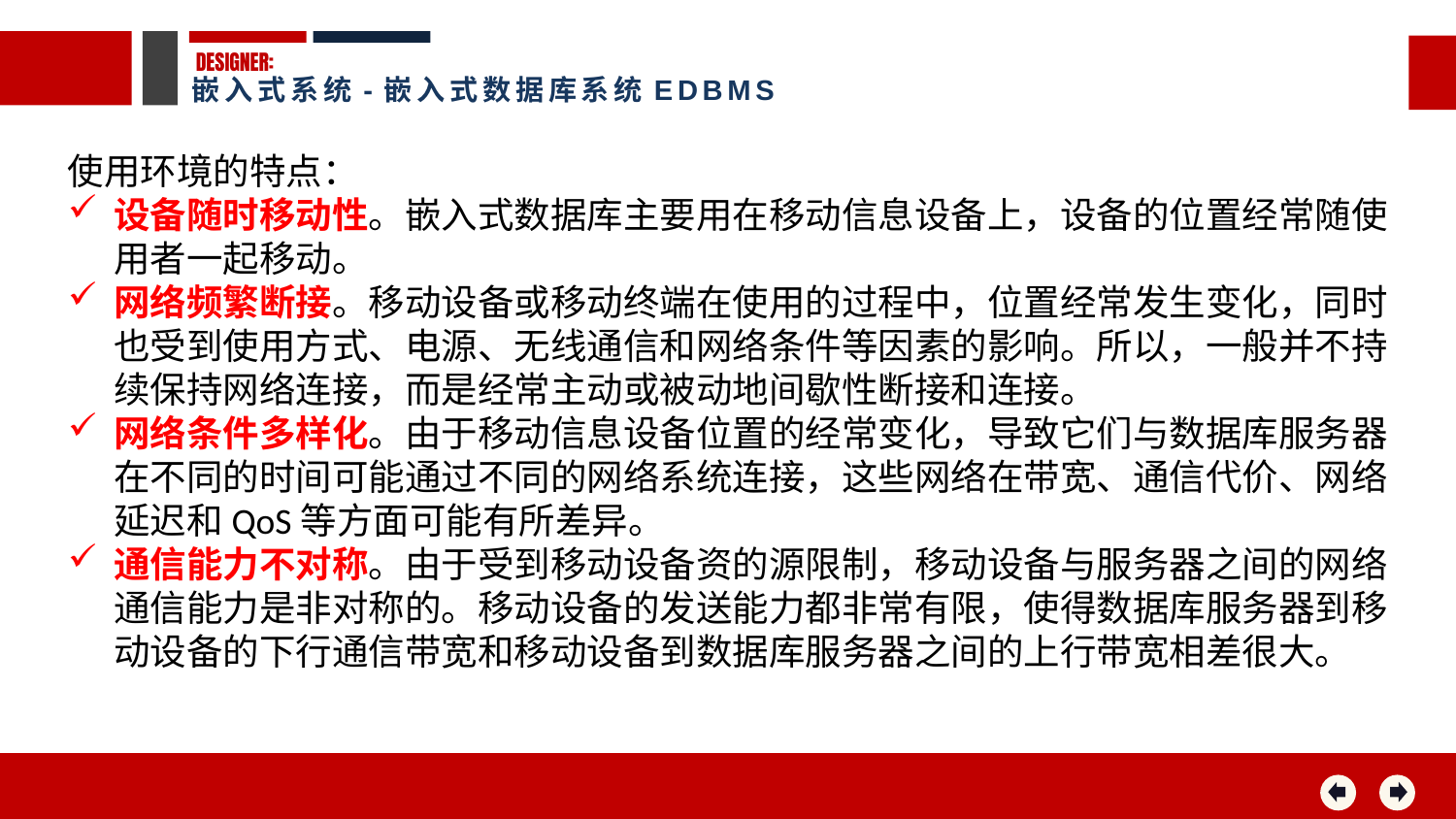

DESIGNER:
嵌入式系统-嵌入式数据库系统EDBMS
使用环境的特点：
设备随时移动性。嵌入式数据库主要用在移动信息设备上，设备的位置经常随使用者一起移动。
网络频繁断接。移动设备或移动终端在使用的过程中，位置经常发生变化，同时也受到使用方式、电源、无线通信和网络条件等因素的影响。所以，一般并不持续保持网络连接，而是经常主动或被动地间歇性断接和连接。
网络条件多样化。由于移动信息设备位置的经常变化，导致它们与数据库服务器在不同的时间可能通过不同的网络系统连接，这些网络在带宽、通信代价、网络延迟和QoS等方面可能有所差异。
通信能力不对称。由于受到移动设备资的源限制，移动设备与服务器之间的网络通信能力是非对称的。移动设备的发送能力都非常有限，使得数据库服务器到移动设备的下行通信带宽和移动设备到数据库服务器之间的上行带宽相差很大。